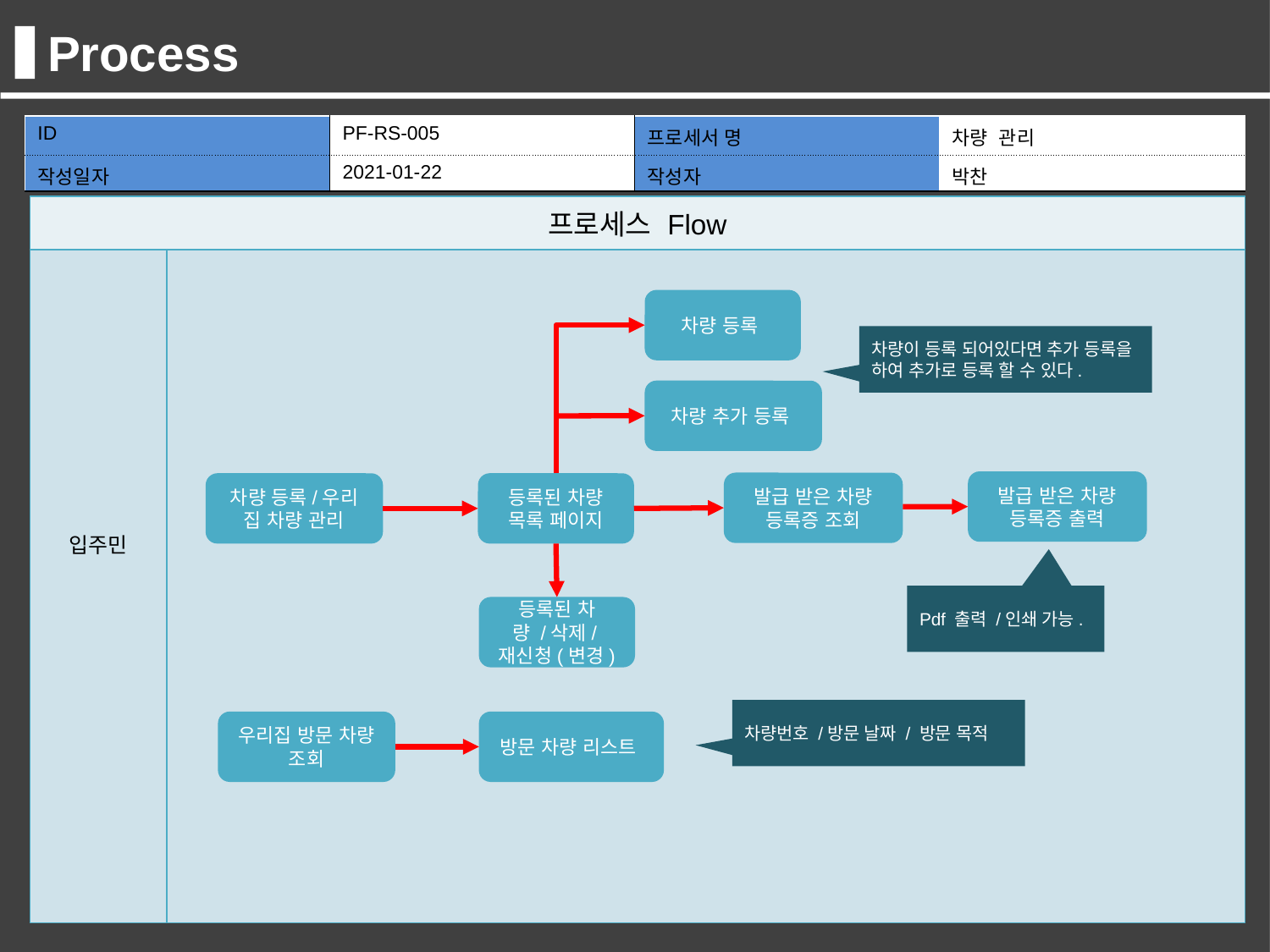

Process
Process

| ID | PF-RS-006 | 프로세서 명 | 최종합격자관리 |
| --- | --- | --- | --- |
| 작성일자 | 2016.05.11 | 작성자 | 김선도 |
| ID | PF-RS-005 | 프로세서 명 | 차량 관리 |
| --- | --- | --- | --- |
| 작성일자 | 2021-01-22 | 작성자 | 박찬 |
| 프로세스 Flow |  |
| --- | --- |
| 관리자 교사 |  |
| 프로세스 Flow |  |
| --- | --- |
| 입주민 |  |
차량 등록
차량이 등록 되어있다면 추가 등록을 하여 추가로 등록 할 수 있다.
차량 추가 등록
1.면접 대상자 조회
발급 받은 차량 등록증 출력
발급 받은 차량 등록증 조회
차량 등록/우리 집 차량 관리
등록된 차량 목록 페이지
Pdf 출력 /인쇄 가능.
등록된 차량 /삭제/재신청(변경)
차량번호 /방문 날짜 / 방문 목적
우리집 방문 차량 조회
방문 차량 리스트